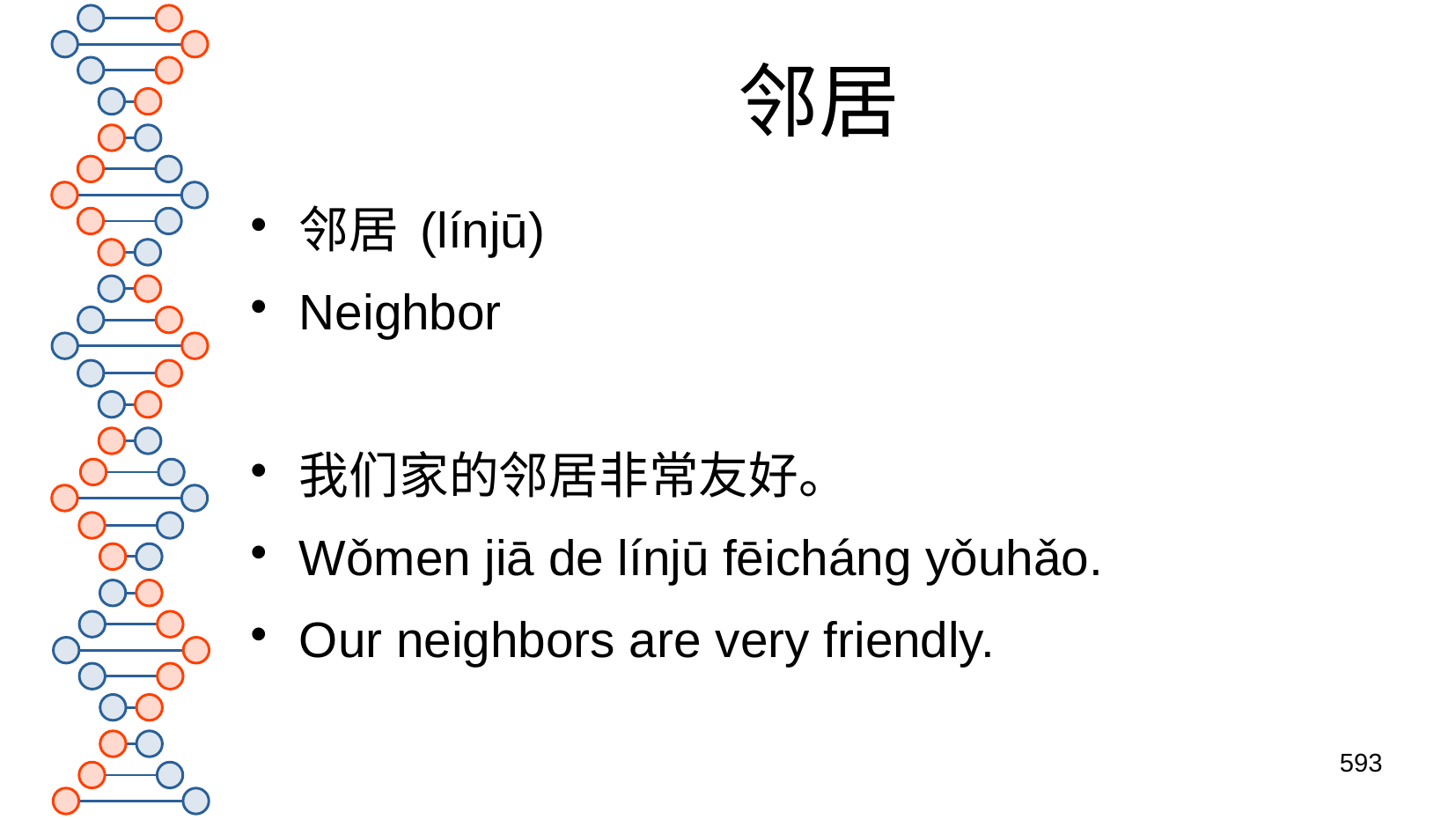

# 邻居
邻居 (línjū)
Neighbor

我们家的邻居非常友好。
Wǒmen jiā de línjū fēicháng yǒuhǎo.
Our neighbors are very friendly.
593